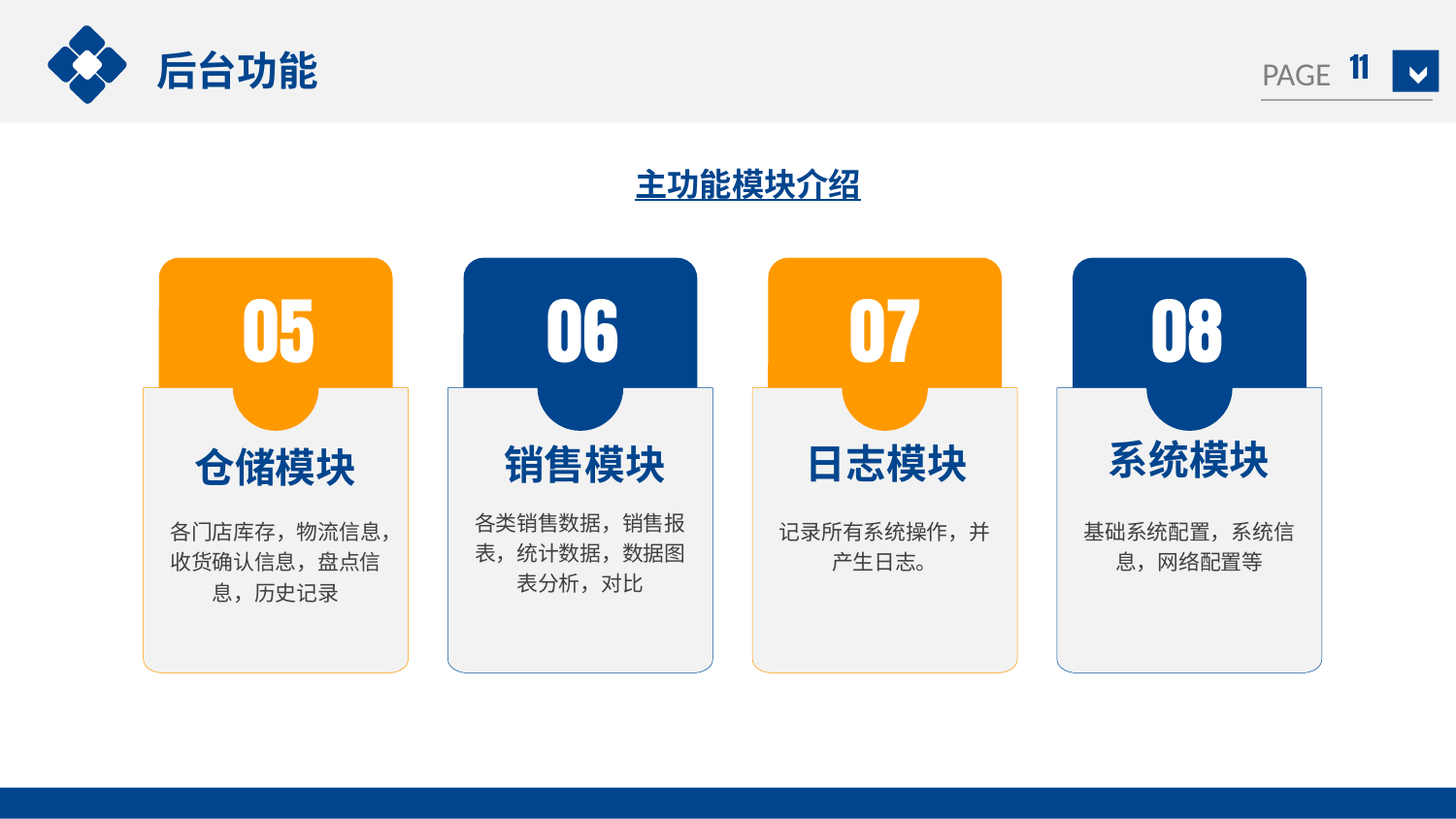

后台功能
11
主功能模块介绍

05

各门店库存，物流信息，收货确认信息，盘点信息，历史记录

06

07

各类销售数据，销售报表，统计数据，数据图表分析，对比
记录所有系统操作，并产生日志。

08

基础系统配置，系统信息，网络配置等
系统模块
日志模块
销售模块
仓储模块